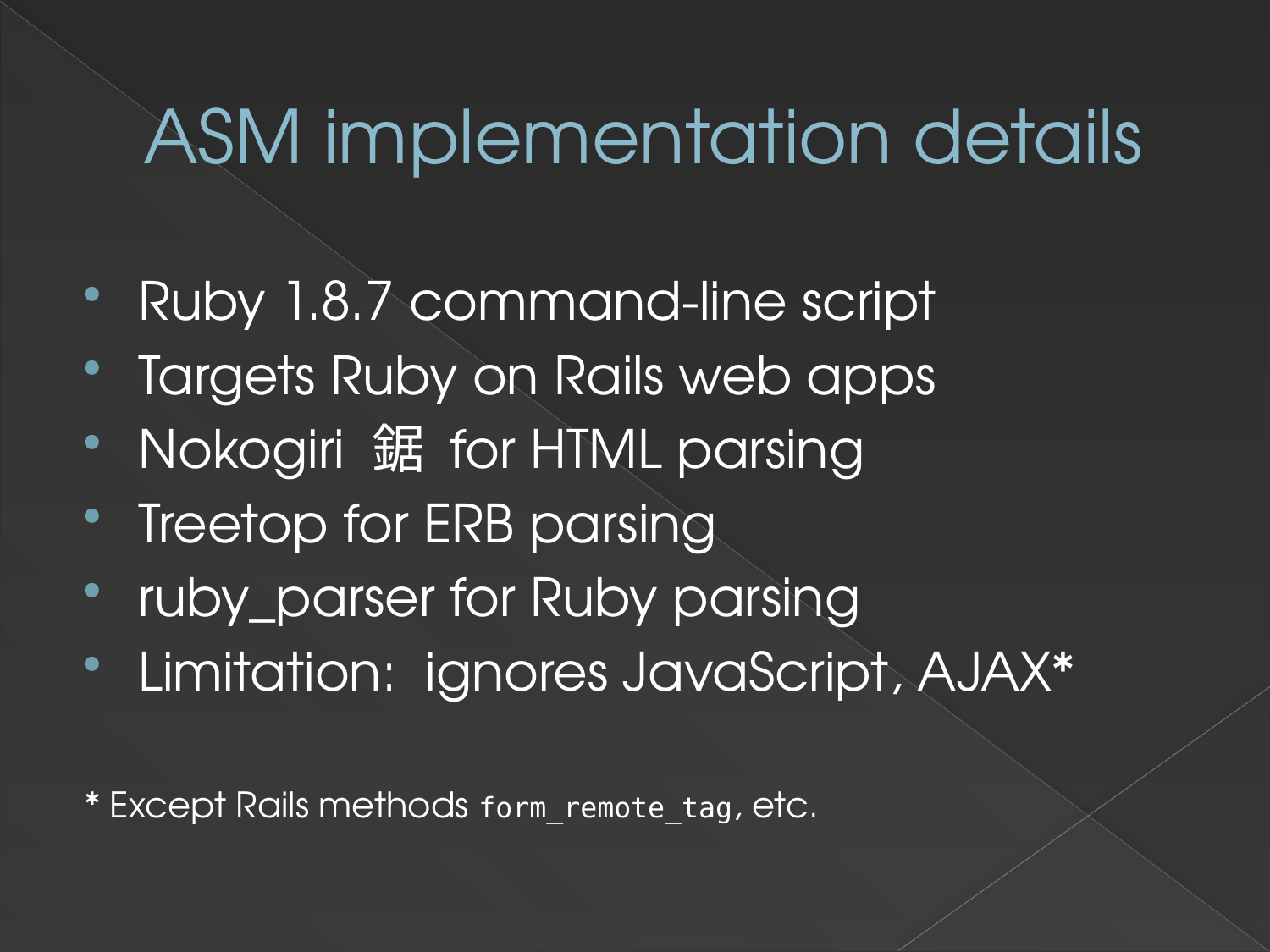

# ASM implementation details
Ruby 1.8.7 command-line script
Targets Ruby on Rails web apps
Nokogiri 鋸 for HTML parsing
Treetop for ERB parsing
ruby_parser for Ruby parsing
Limitation:  ignores JavaScript, AJAX*

* Except Rails methods form_remote_tag, etc.